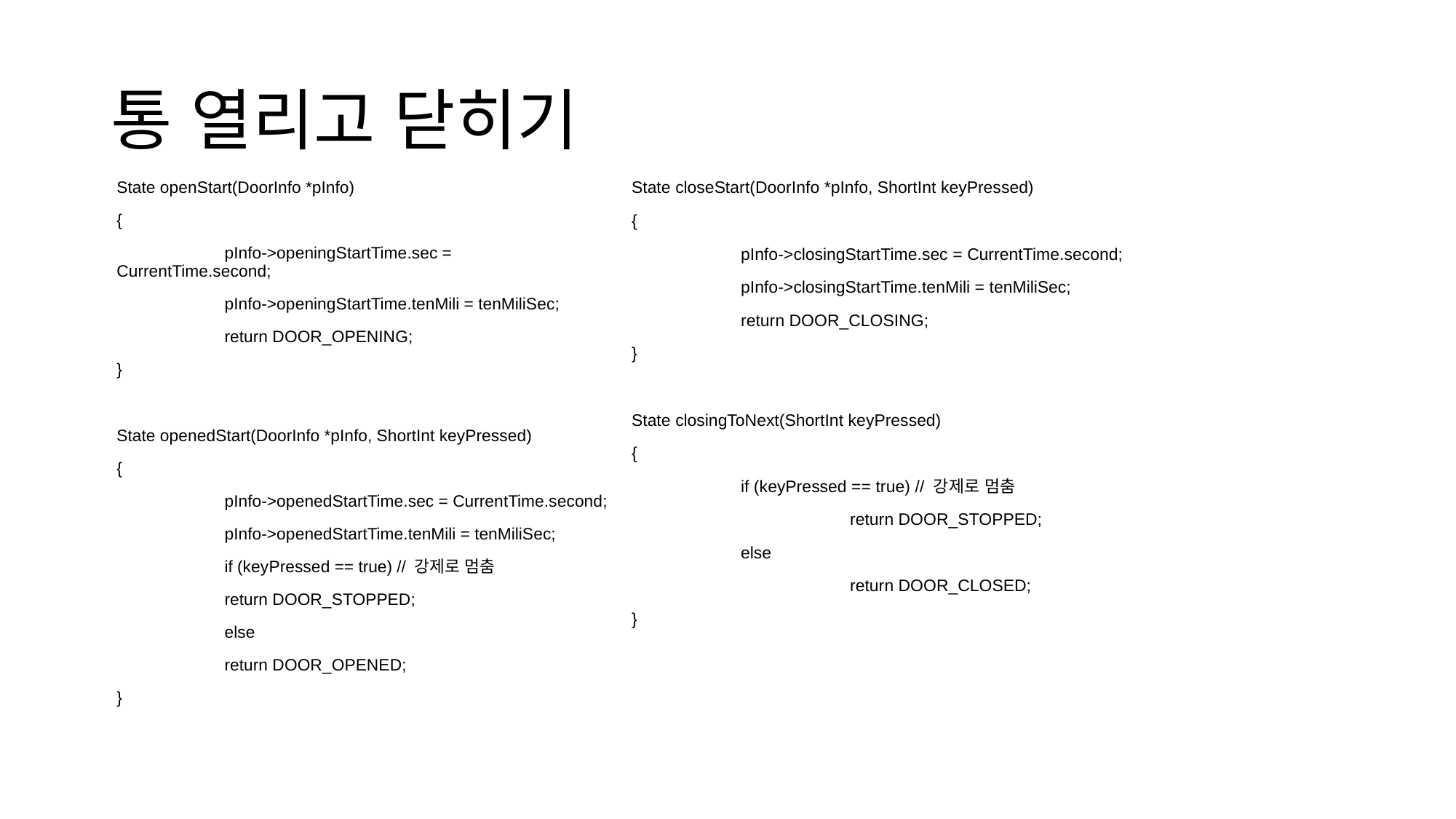

# 통 열리고 닫히기
State openStart(DoorInfo *pInfo)
{
	pInfo->openingStartTime.sec = CurrentTime.second;
	pInfo->openingStartTime.tenMili = tenMiliSec;
	return DOOR_OPENING;
}

State openedStart(DoorInfo *pInfo, ShortInt keyPressed)
{
	pInfo->openedStartTime.sec = CurrentTime.second;
	pInfo->openedStartTime.tenMili = tenMiliSec;
	if (keyPressed == true) // 강제로 멈춤
		return DOOR_STOPPED;
	else
		return DOOR_OPENED;
}
State closeStart(DoorInfo *pInfo, ShortInt keyPressed)
{
	pInfo->closingStartTime.sec = CurrentTime.second;
	pInfo->closingStartTime.tenMili = tenMiliSec;
	return DOOR_CLOSING;
}

State closingToNext(ShortInt keyPressed)
{
	if (keyPressed == true) // 강제로 멈춤
		return DOOR_STOPPED;
	else
		return DOOR_CLOSED;
}